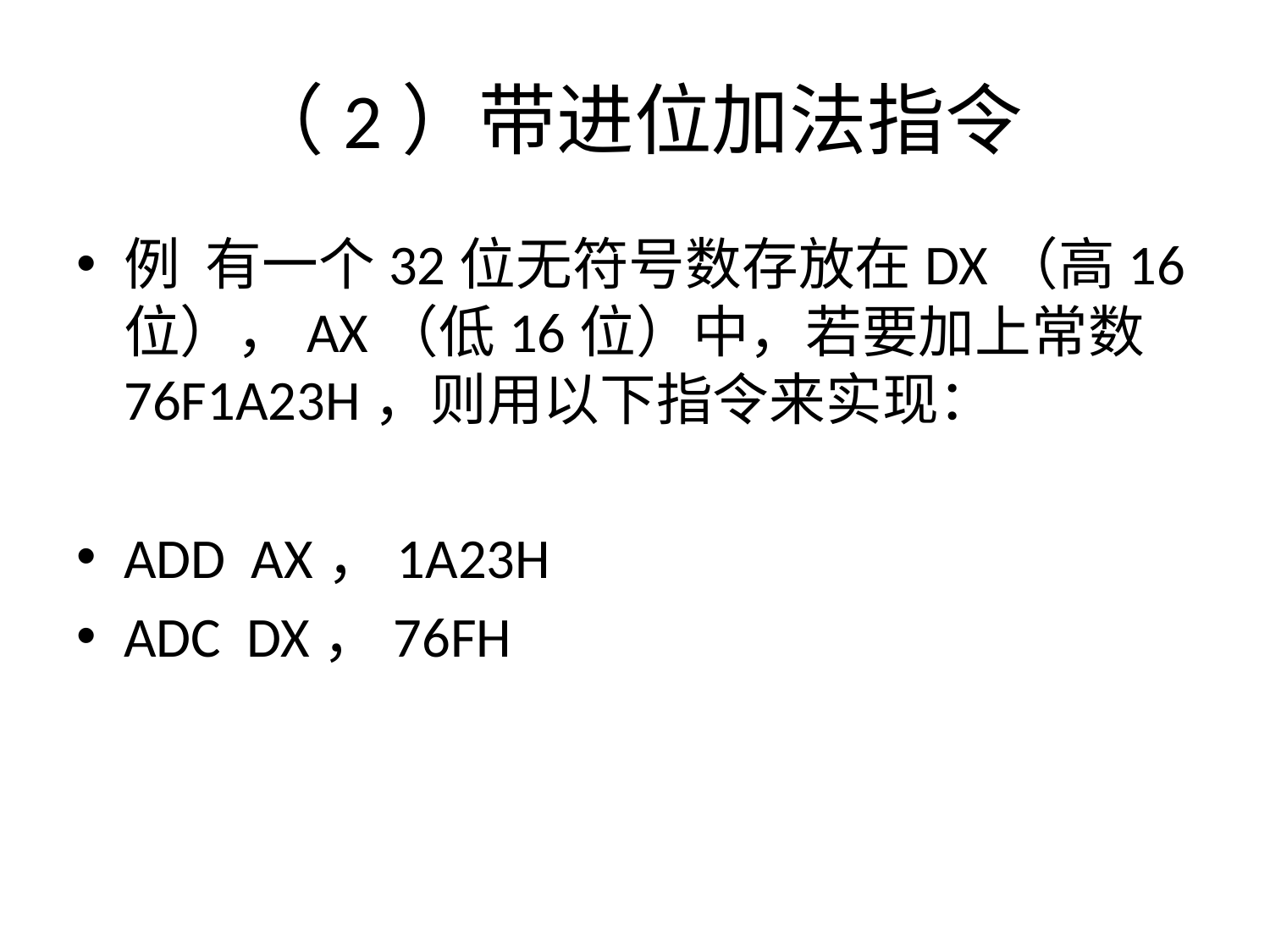

# （2）带进位加法指令
例  有一个32位无符号数存放在DX（高16位），AX（低16位）中，若要加上常数76F1A23H，则用以下指令来实现：

ADD  AX，1A23H
ADC  DX，76FH